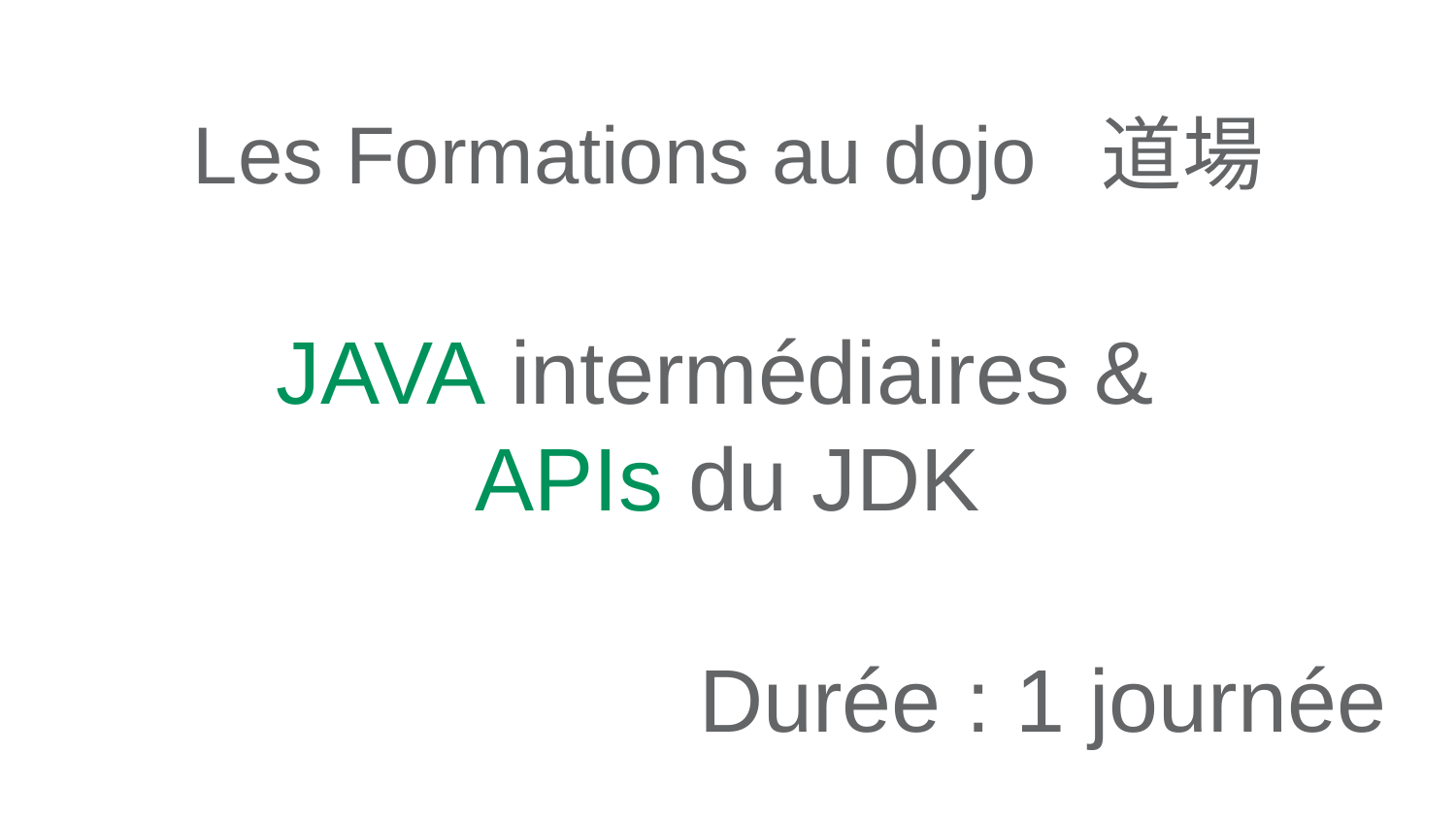

Les Formations au dojo  道場

JAVA intermédiaires &
APIs du JDK

Durée : 1 journée